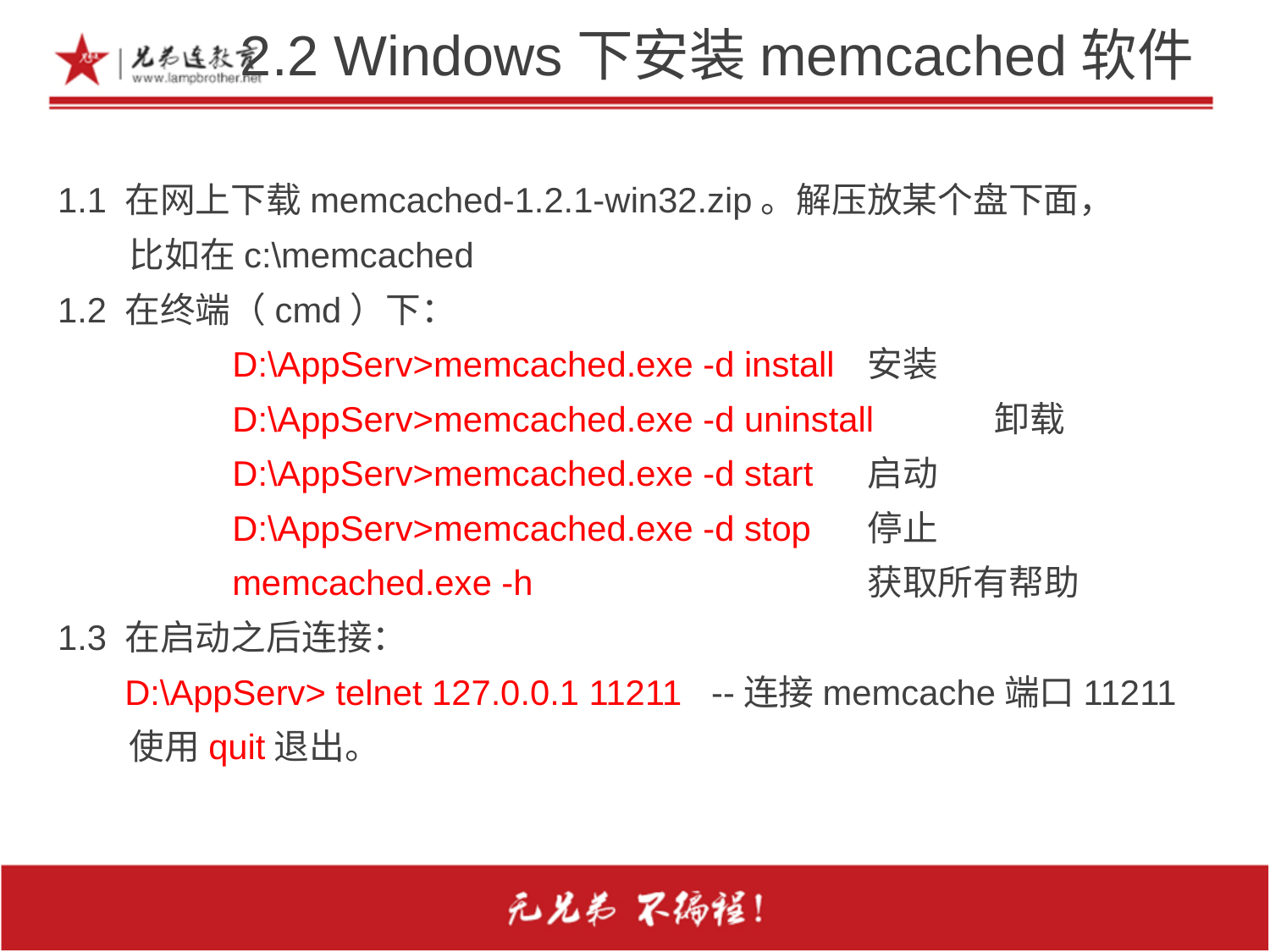

# 2.2 Windows下安装memcached软件
1.1 在网上下载memcached-1.2.1-win32.zip。解压放某个盘下面，
	  比如在c:\memcached
1.2 在终端（cmd）下：
		D:\AppServ>memcached.exe -d install 	安装
		D:\AppServ>memcached.exe -d uninstall 	卸载
		D:\AppServ>memcached.exe -d start 	启动
		D:\AppServ>memcached.exe -d stop 	停止
		memcached.exe -h  			获取所有帮助
1.3 在启动之后连接：
	  D:\AppServ> telnet 127.0.0.1 11211   --连接memcache端口11211
	  使用quit退出。